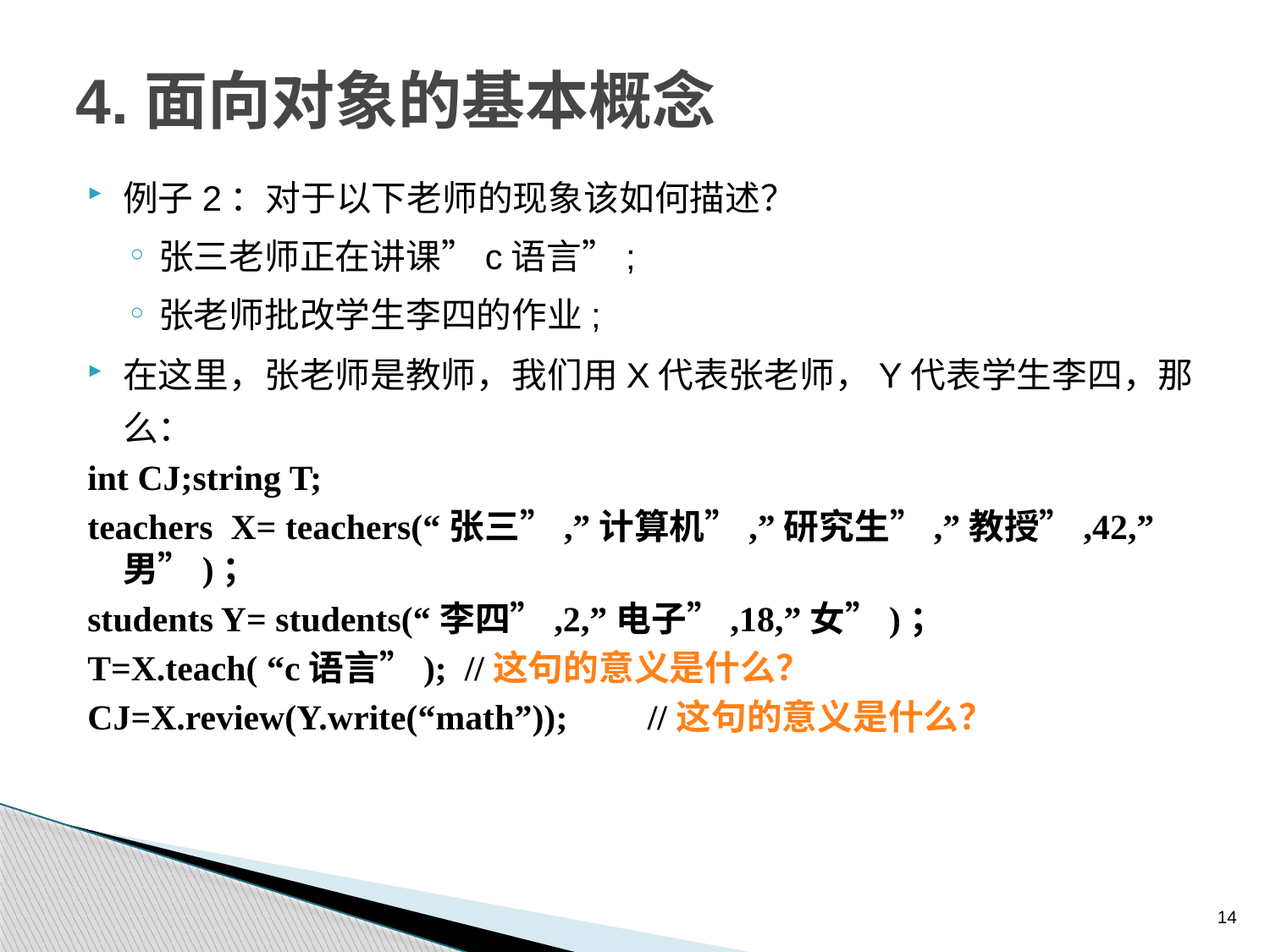

# 4.面向对象的基本概念
例子2：对于以下老师的现象该如何描述？
张三老师正在讲课”c语言”;
张老师批改学生李四的作业;
在这里，张老师是教师，我们用X代表张老师，Y代表学生李四，那么：
int CJ;string T;
teachers  X= teachers(“张三”,”计算机”,”研究生”,”教授”,42,”男”)；
students Y= students(“李四”,2,”电子”,18,”女”)；
T=X.teach( “c语言”);  //这句的意义是什么？
CJ=X.review(Y.write(“math”));         //这句的意义是什么？

14